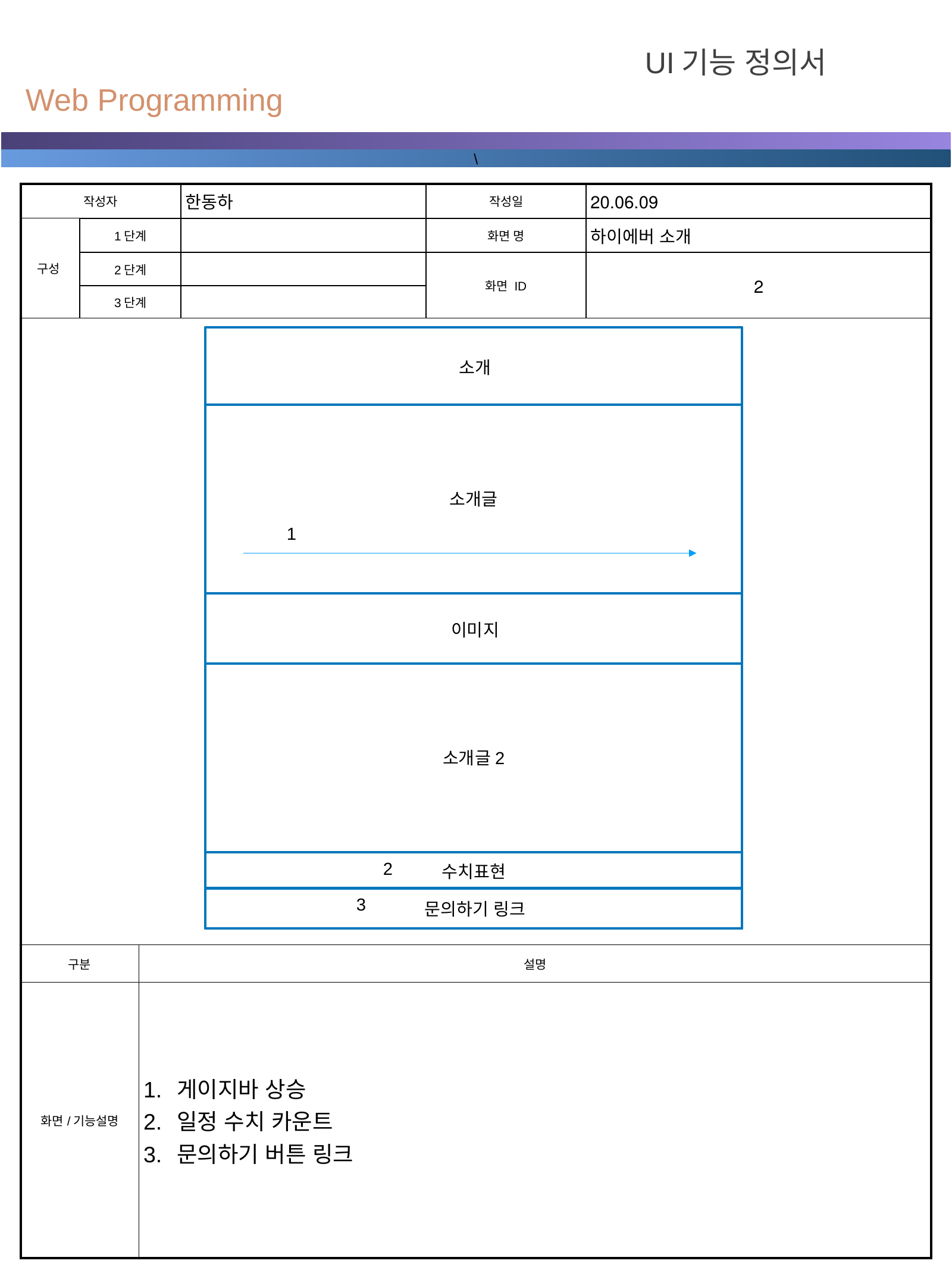

UI기능 정의서
Web Programming

\
| 작성자 |  |  | 한동하 | 작성일 | 20.06.09 |
| --- | --- | --- | --- | --- | --- |
| 구성 | 1단계 |  |  | 화면 명 | 하이에버 소개 |
|  | 2단계 |  |  | 화면 ID | 2 |
|  | 3단계 |  |  |  |  |
|  |  |  |  |  |  |
| 구분 |  | 설명 |  |  |  |
| 화면/기능설명 |  | 게이지바 상승 일정 수치 카운트 문의하기 버튼 링크 |  |  |  |

소개

소개글
1
이미지

소개글2
2
수치표현

3
문의하기 링크